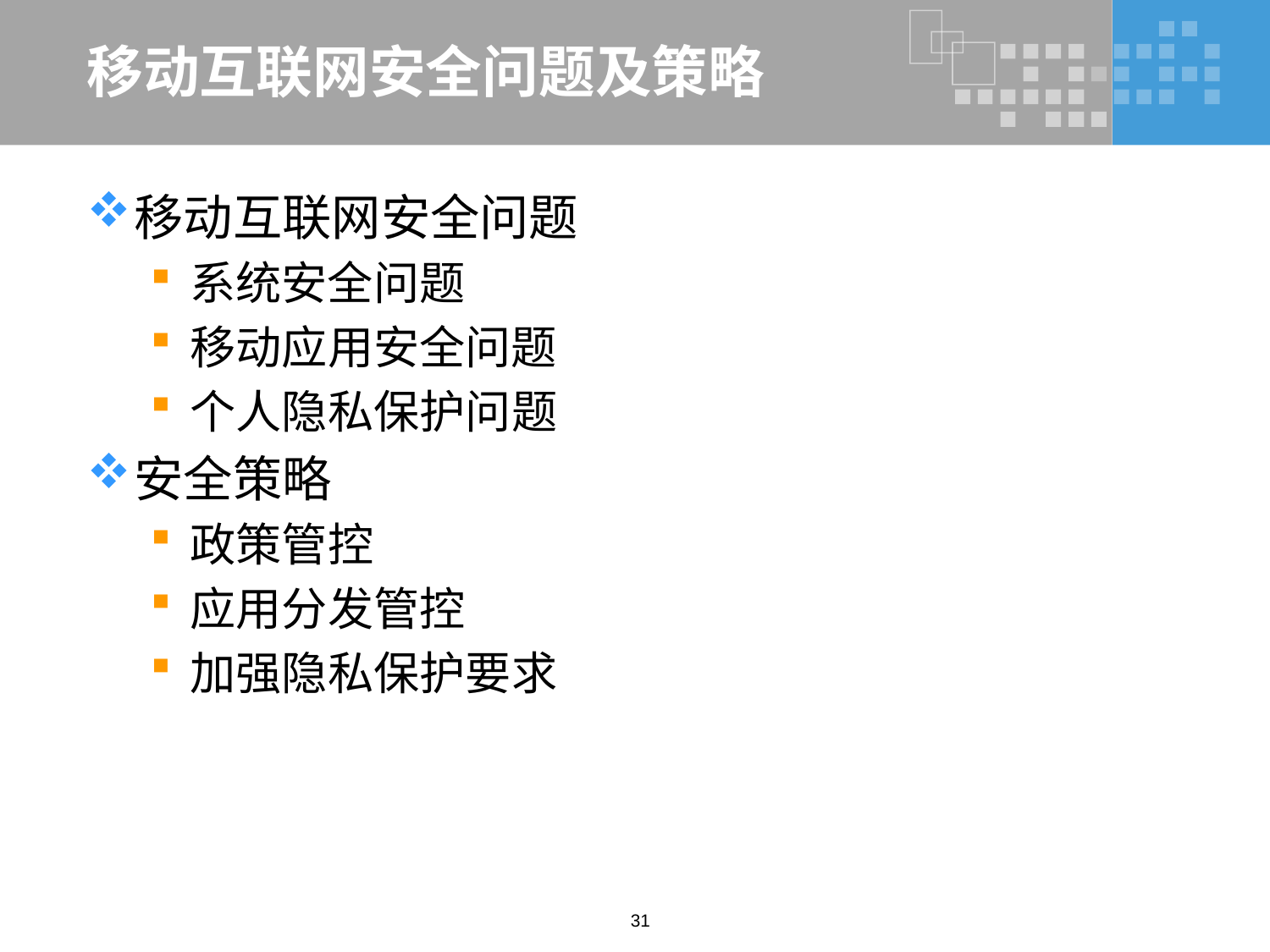

# 移动互联网安全问题及策略
移动互联网安全问题
系统安全问题
移动应用安全问题
个人隐私保护问题
安全策略
政策管控
应用分发管控
加强隐私保护要求
31